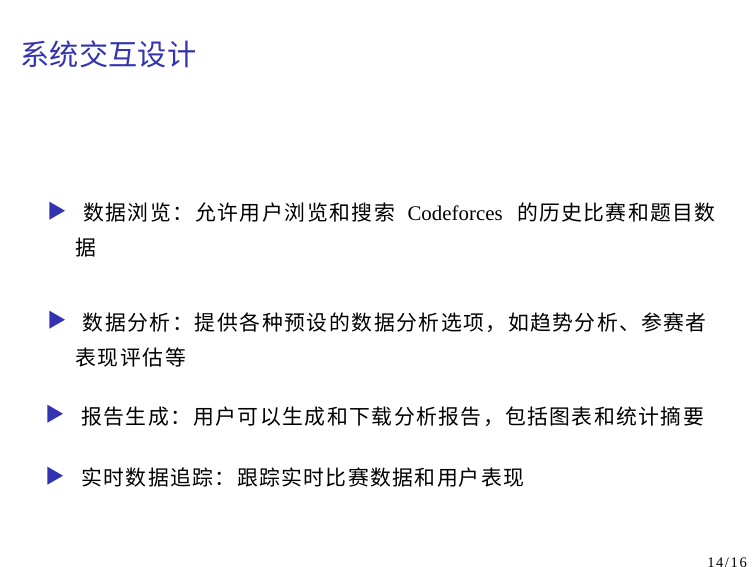

系统交互设计

▶ 数据浏览：允许用户浏览和搜索 Codeforces 的历史比赛和题目数 据
▶ 数据分析：提供各种预设的数据分析选项，如趋势分析、参赛者 表现评估等
▶ 报告生成：用户可以生成和下载分析报告，包括图表和统计摘要

▶ 实时数据追踪：跟踪实时比赛数据和用户表现

14/16